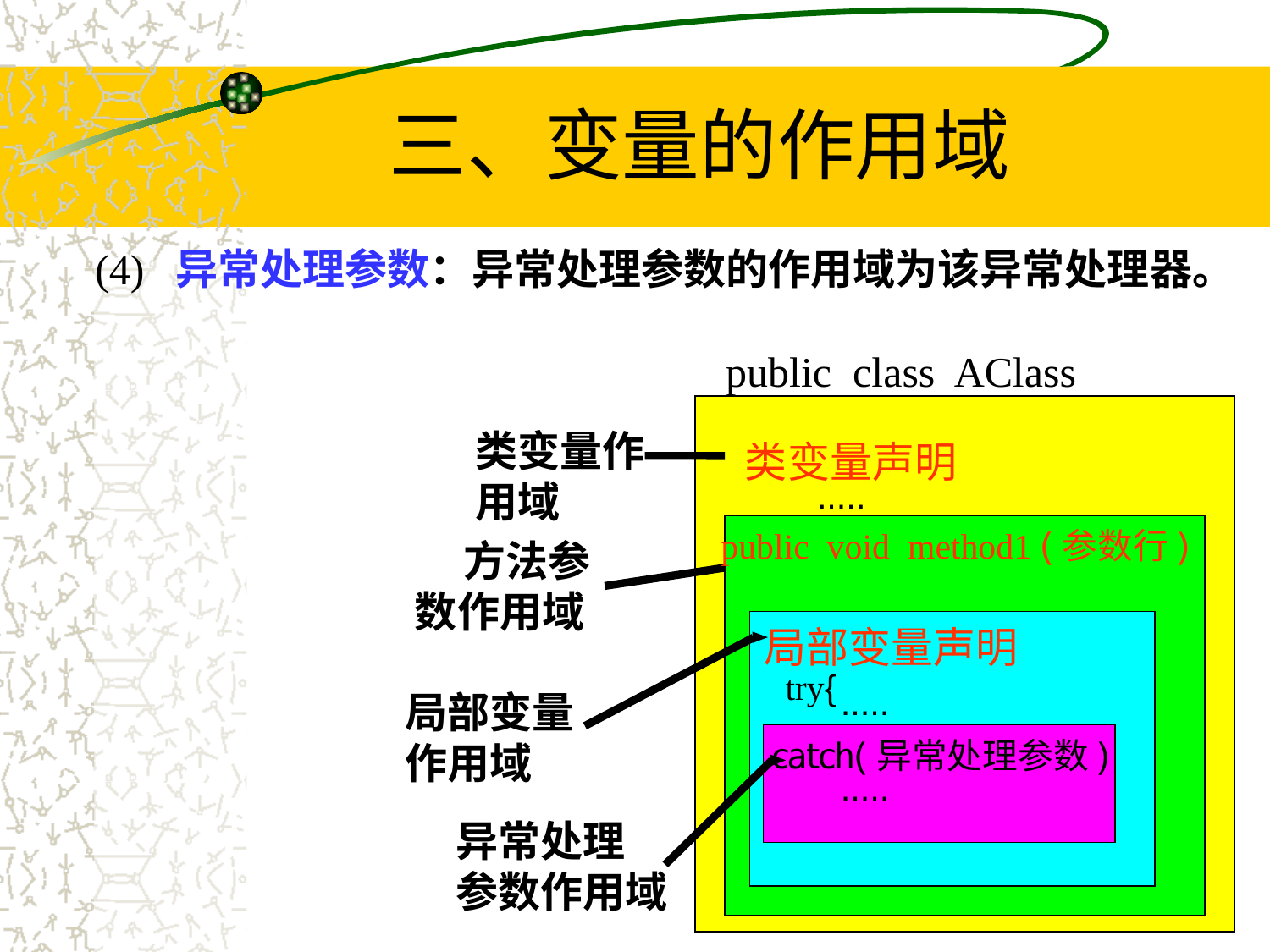

# 三、变量的作用域
	(4)  异常处理参数：异常处理参数的作用域为该异常处理器。
public  class  AClass

类变量作用域
类变量声明

.....

 public  void  method1 (参数行)
    方法参
数作用域

 局部变量声明

   try{
    .....
局部变量
作用域

 catch(异常处理参数)

    .....
异常处理
参数作用域
12